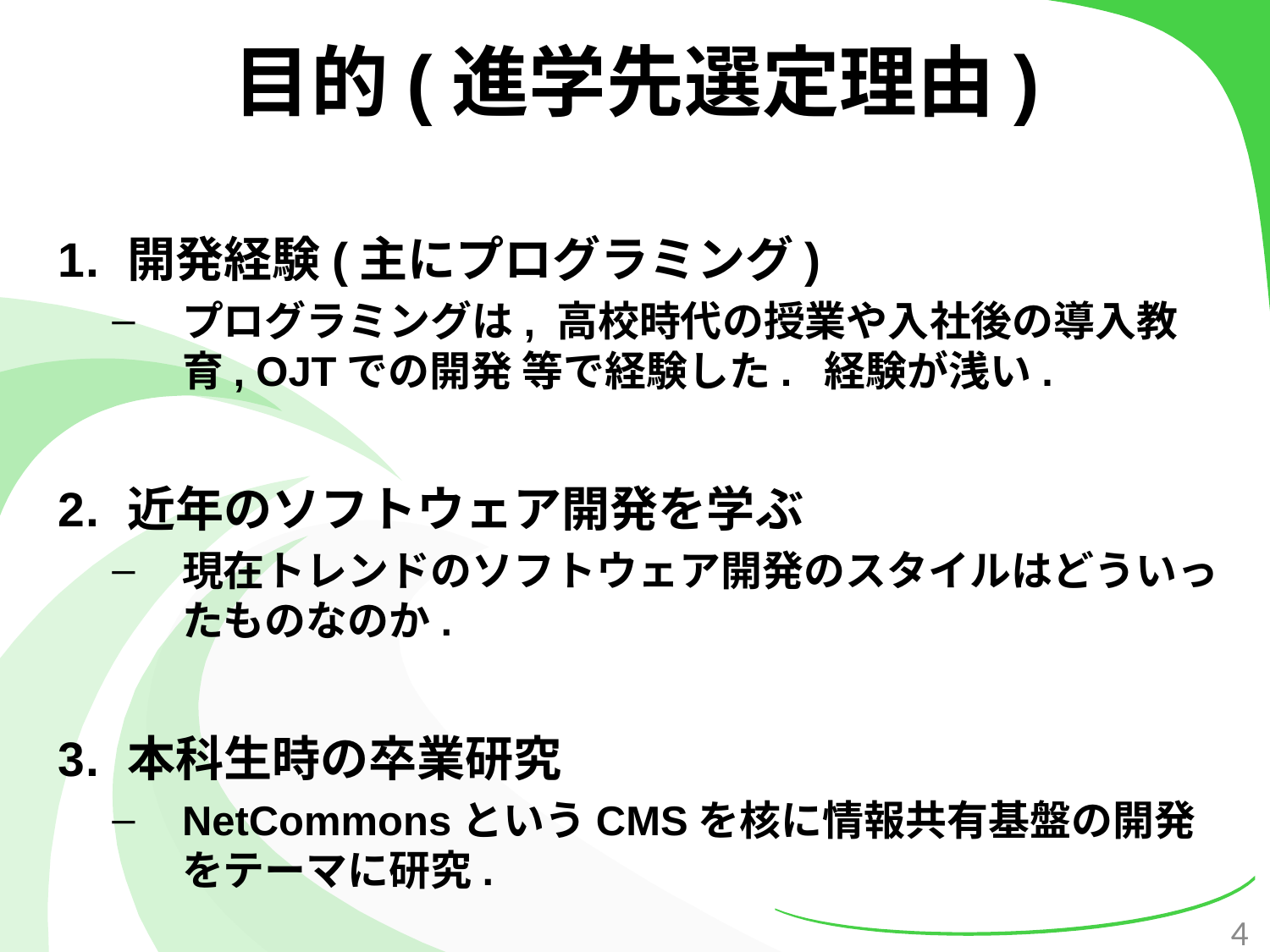

# 目的(進学先選定理由)
開発経験(主にプログラミング)
プログラミングは, 高校時代の授業や入社後の導入教育, OJTでの開発 等で経験した.  経験が浅い.

近年のソフトウェア開発を学ぶ
現在トレンドのソフトウェア開発のスタイルはどういったものなのか.

本科生時の卒業研究
NetCommonsというCMSを核に情報共有基盤の開発をテーマに研究.